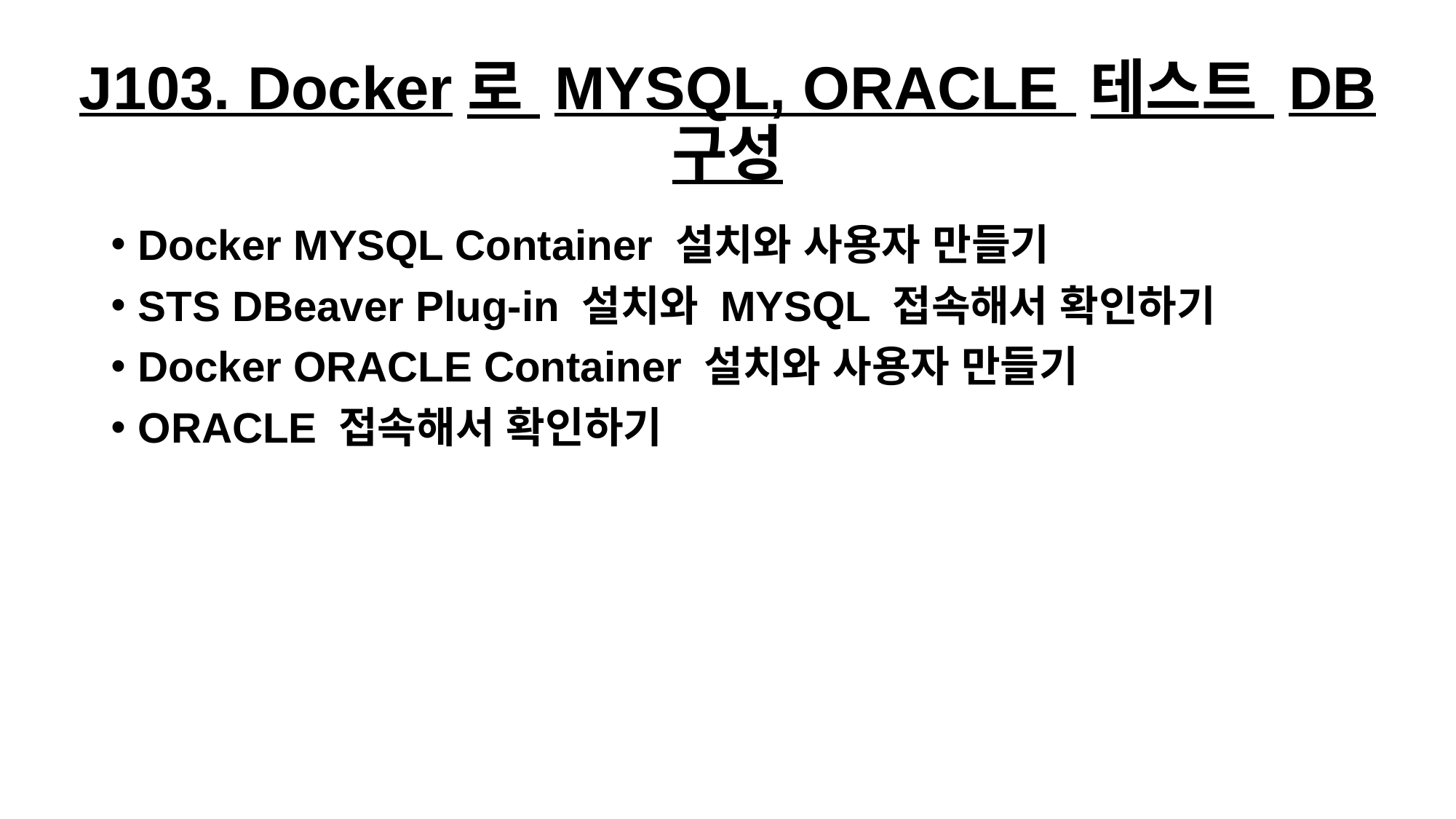

# J103. Docker로 MYSQL, ORACLE 테스트 DB 구성
Docker MYSQL Container 설치와 사용자 만들기
STS DBeaver Plug-in 설치와 MYSQL 접속해서 확인하기
Docker ORACLE Container 설치와 사용자 만들기
ORACLE 접속해서 확인하기